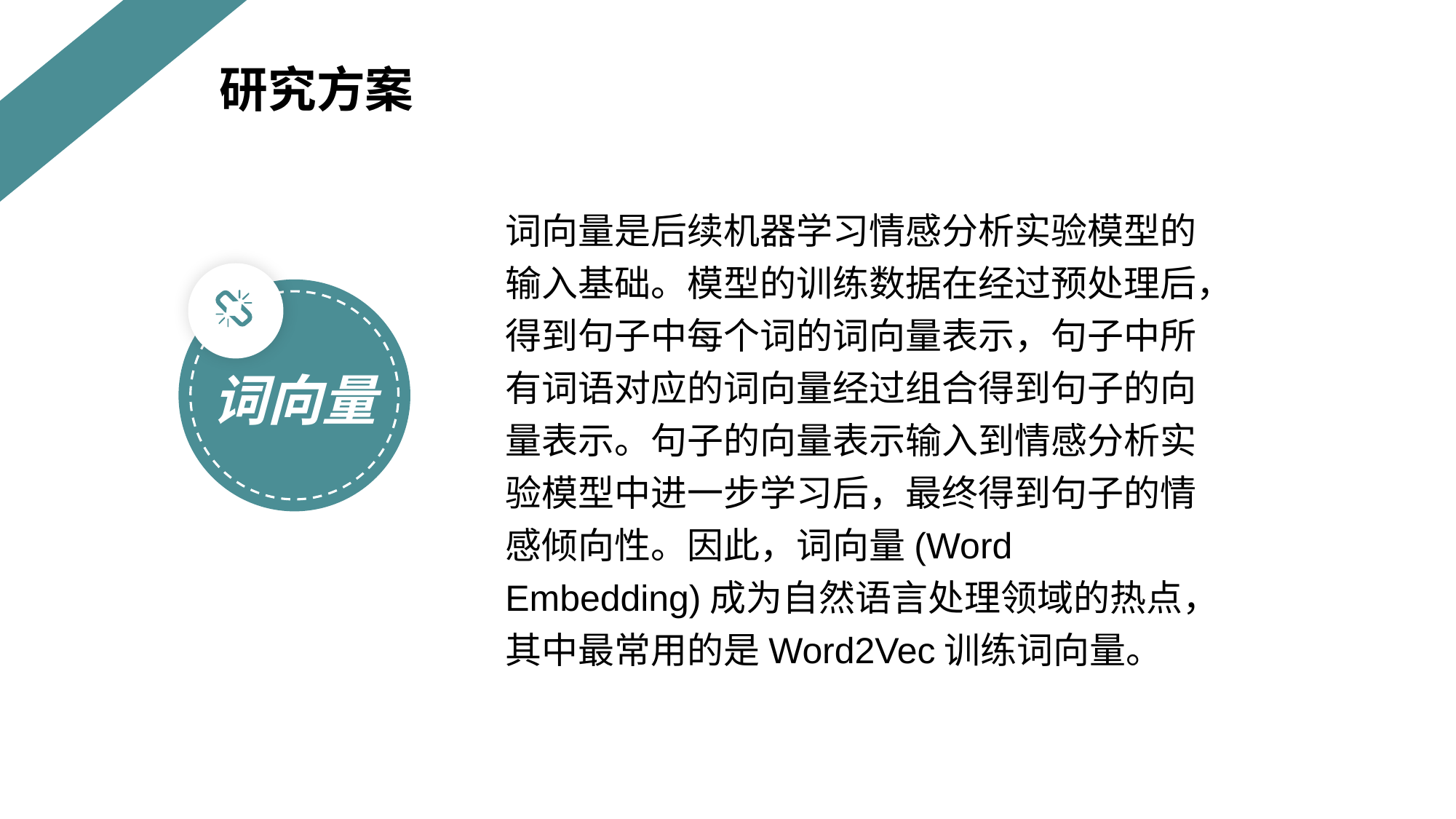

研究方案
词向量是后续机器学习情感分析实验模型的输入基础。模型的训练数据在经过预处理后，得到句子中每个词的词向量表示，句子中所有词语对应的词向量经过组合得到句子的向量表示。句子的向量表示输入到情感分析实验模型中进一步学习后，最终得到句子的情感倾向性。因此，词向量(Word Embedding)成为自然语言处理领域的热点，其中最常用的是Word2Vec训练词向量。

词向量